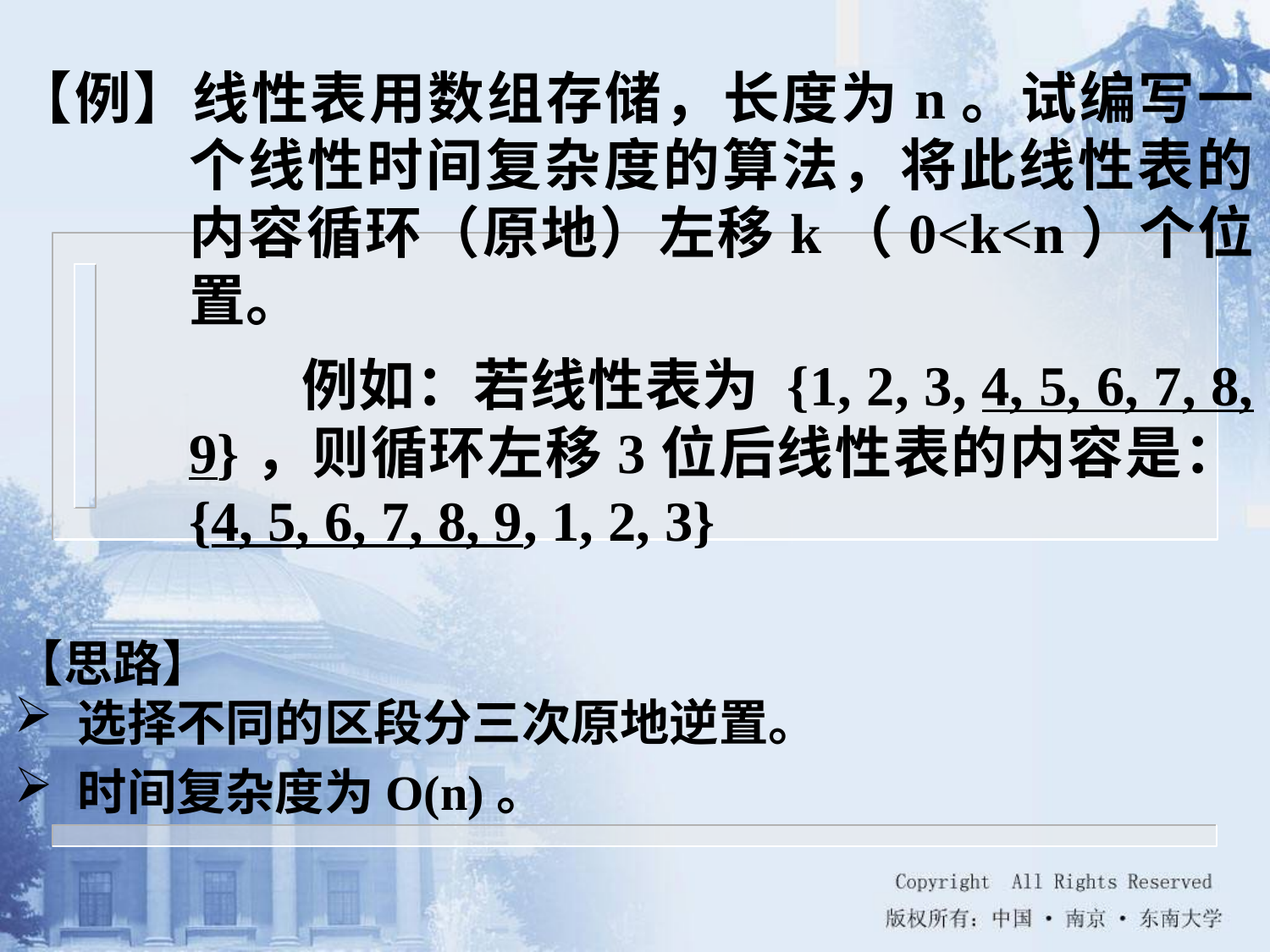

【例】线性表用数组存储，长度为n。试编写一个线性时间复杂度的算法，将此线性表的内容循环（原地）左移k（0<k<n）个位置。
例如：若线性表为 {1, 2, 3, 4, 5, 6, 7, 8, 9}，则循环左移3位后线性表的内容是：{4, 5, 6, 7, 8, 9, 1, 2, 3}
【思路】
选择不同的区段分三次原地逆置。
时间复杂度为O(n)。